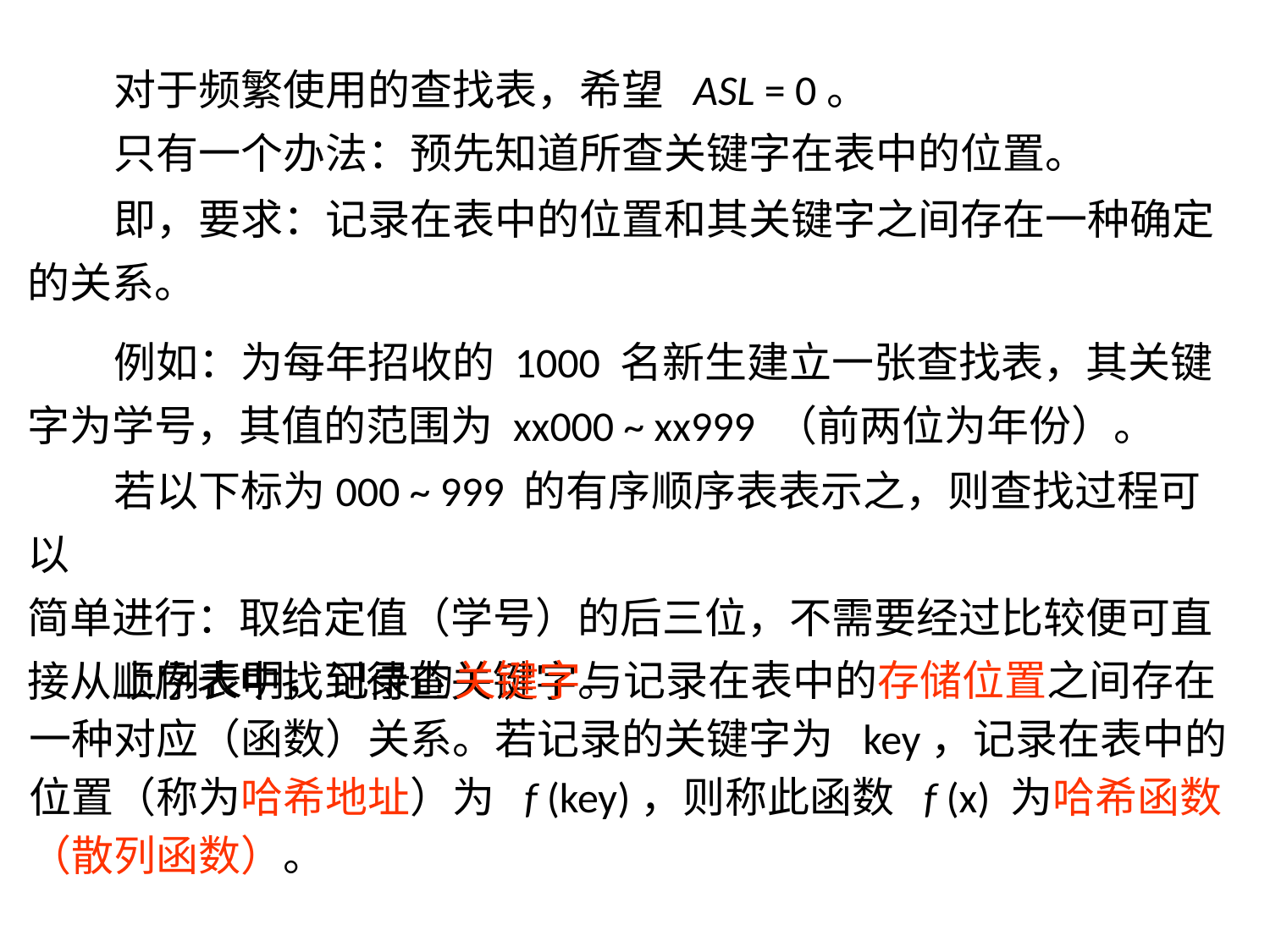

对于频繁使用的查找表，希望  ASL = 0。
        只有一个办法：预先知道所查关键字在表中的位置。
        即，要求：记录在表中的位置和其关键字之间存在一种确定
的关系。
        例如：为每年招收的 1000 名新生建立一张查找表，其关键
字为学号，其值的范围为 xx000 ~ xx999 （前两位为年份）。
        若以下标为000 ~ 999 的有序顺序表表示之，则查找过程可以
简单进行：取给定值（学号）的后三位，不需要经过比较便可直
接从顺序表中找到待查关键字。
        上例表明，记录的关键字与记录在表中的存储位置之间存在
一种对应（函数）关系。若记录的关键字为  key，记录在表中的
位置（称为哈希地址）为  f (key)，则称此函数  f (x) 为哈希函数（散列函数）。